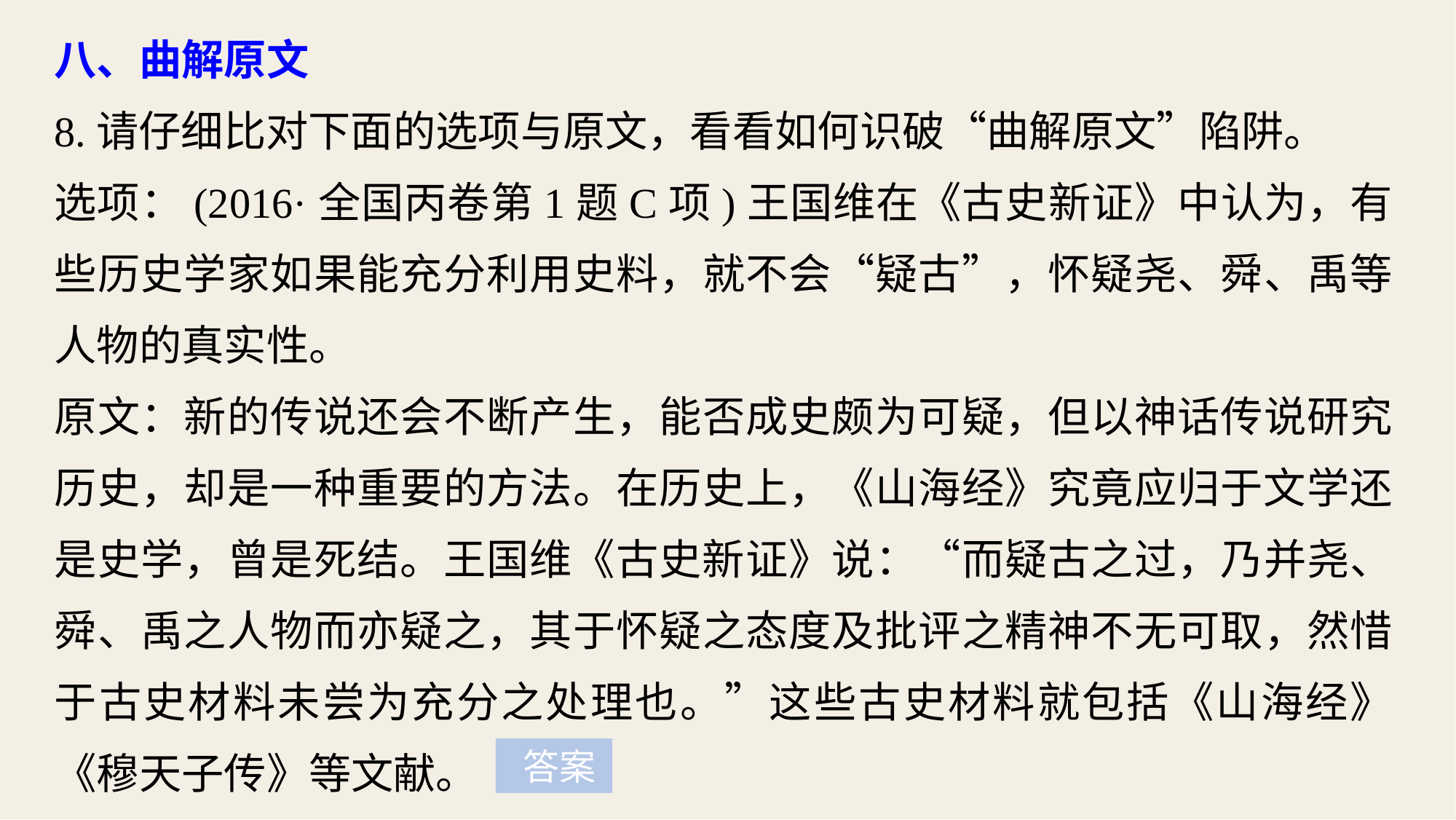

八、曲解原文
8.请仔细比对下面的选项与原文，看看如何识破“曲解原文”陷阱。
选项：(2016·全国丙卷第1题C项)王国维在《古史新证》中认为，有些历史学家如果能充分利用史料，就不会“疑古”，怀疑尧、舜、禹等人物的真实性。
原文：新的传说还会不断产生，能否成史颇为可疑，但以神话传说研究历史，却是一种重要的方法。在历史上，《山海经》究竟应归于文学还是史学，曾是死结。王国维《古史新证》说：“而疑古之过，乃并尧、舜、禹之人物而亦疑之，其于怀疑之态度及批评之精神不无可取，然惜于古史材料未尝为充分之处理也。”这些古史材料就包括《山海经》《穆天子传》等文献。
 答案